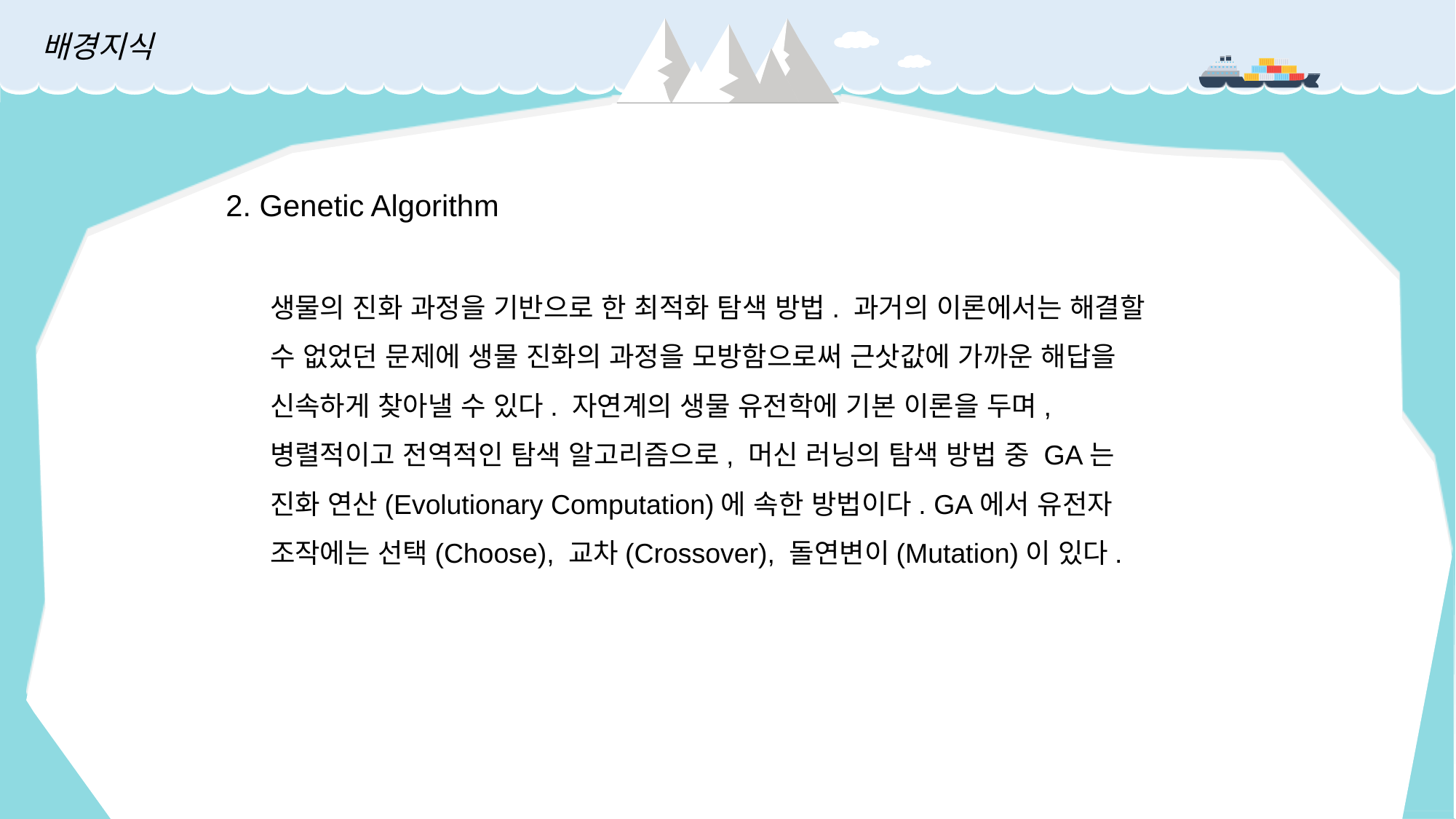

배경지식

2. Genetic Algorithm
생물의 진화 과정을 기반으로 한 최적화 탐색 방법. 과거의 이론에서는 해결할 수 없었던 문제에 생물 진화의 과정을 모방함으로써 근삿값에 가까운 해답을 신속하게 찾아낼 수 있다. 자연계의 생물 유전학에 기본 이론을 두며, 병렬적이고 전역적인 탐색 알고리즘으로, 머신 러닝의 탐색 방법 중 GA는 진화 연산(Evolutionary Computation)에 속한 방법이다. GA에서 유전자 조작에는 선택(Choose), 교차(Crossover), 돌연변이(Mutation)이 있다.